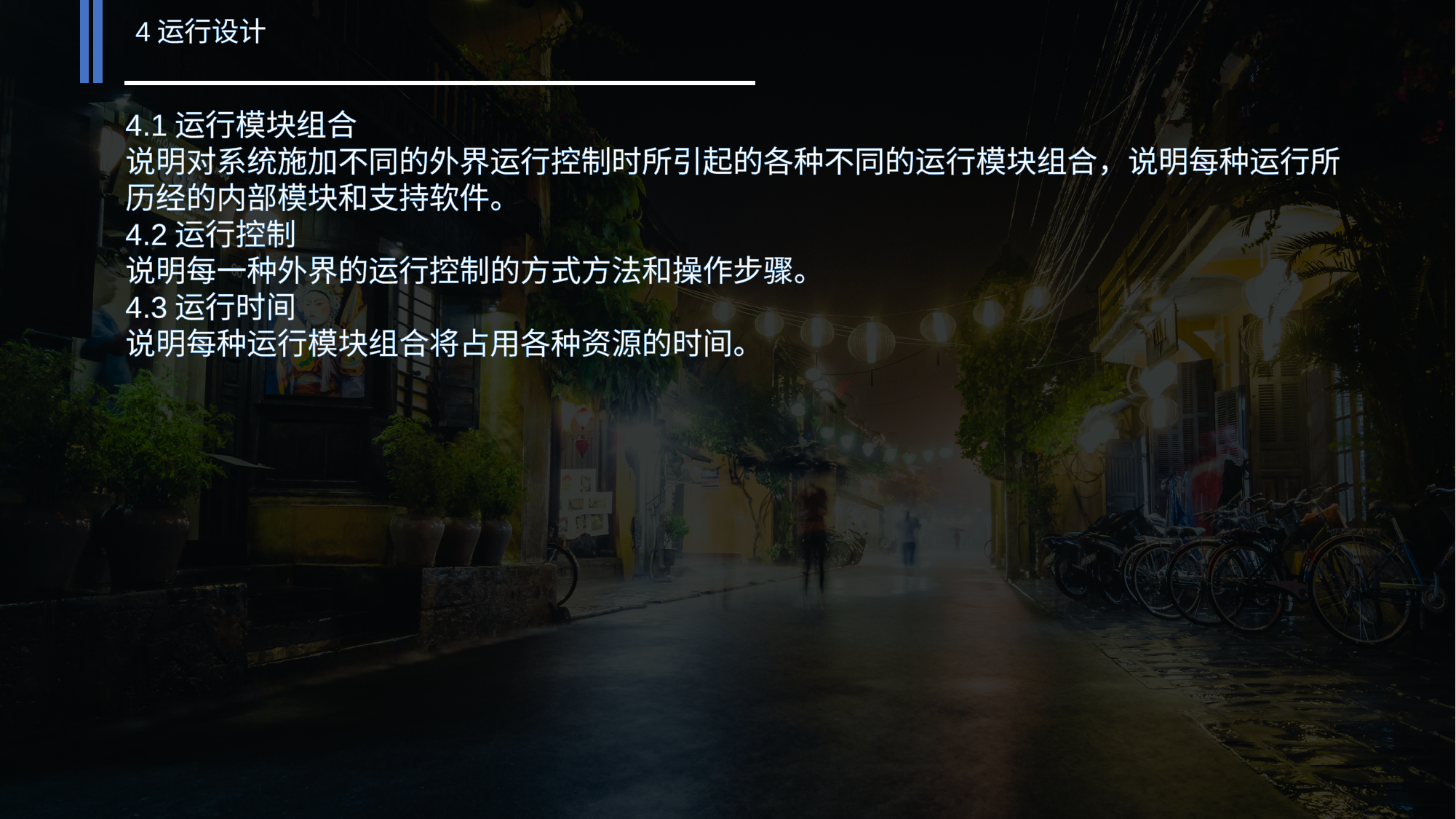

4运行设计
4.1运行模块组合
说明对系统施加不同的外界运行控制时所引起的各种不同的运行模块组合，说明每种运行所历经的内部模块和支持软件。
4.2运行控制
说明每一种外界的运行控制的方式方法和操作步骤。
4.3运行时间
说明每种运行模块组合将占用各种资源的时间。